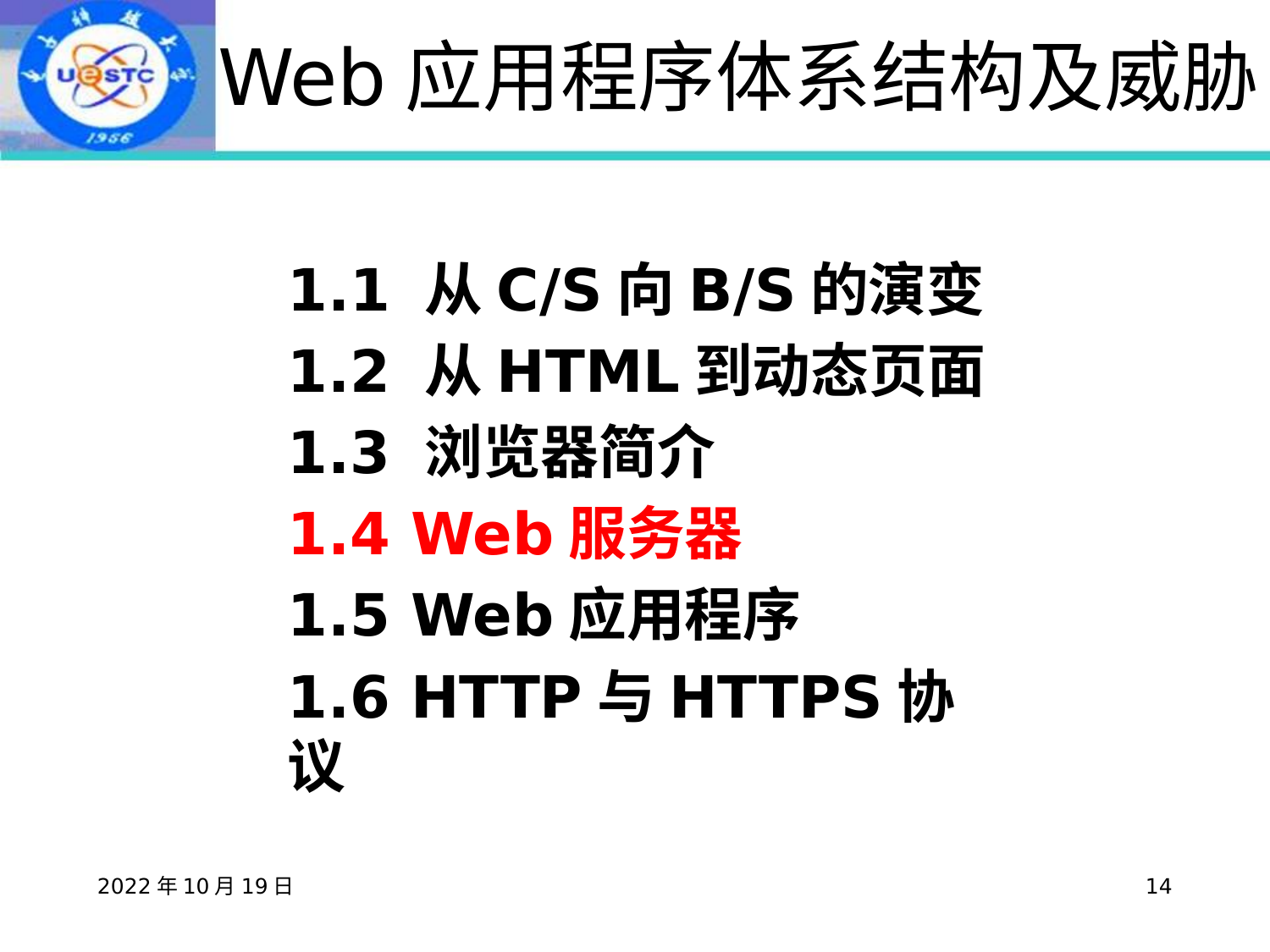

# Web应用程序体系结构及威胁
1.1 从C/S向B/S的演变
1.2 从HTML到动态页面
1.3 浏览器简介
1.4 Web服务器
1.5 Web应用程序
1.6 HTTP与HTTPS协议

2022年10月19日
14